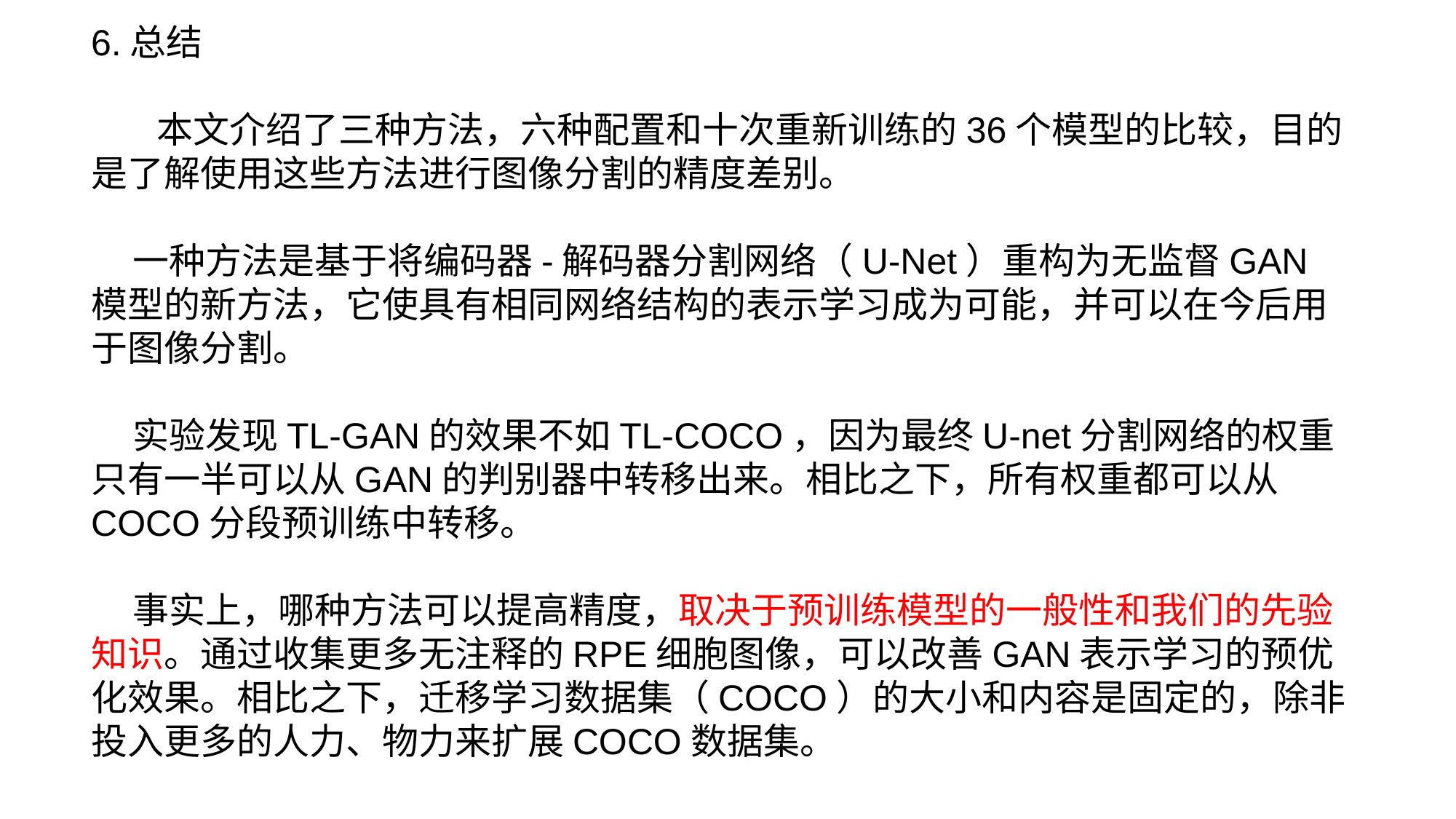

6.总结

       本文介绍了三种方法，六种配置和十次重新训练的36个模型的比较，目的是了解使用这些方法进行图像分割的精度差别。

    一种方法是基于将编码器-解码器分割网络（U-Net）重构为无监督GAN模型的新方法，它使具有相同网络结构的表示学习成为可能，并可以在今后用于图像分割。

    实验发现TL-GAN的效果不如TL-COCO，因为最终U-net分割网络的权重只有一半可以从GAN的判别器中转移出来。相比之下，所有权重都可以从COCO分段预训练中转移。

    事实上，哪种方法可以提高精度，取决于预训练模型的一般性和我们的先验知识。通过收集更多无注释的RPE细胞图像，可以改善GAN表示学习的预优化效果。相比之下，迁移学习数据集（COCO）的大小和内容是固定的，除非投入更多的人力、物力来扩展COCO数据集。